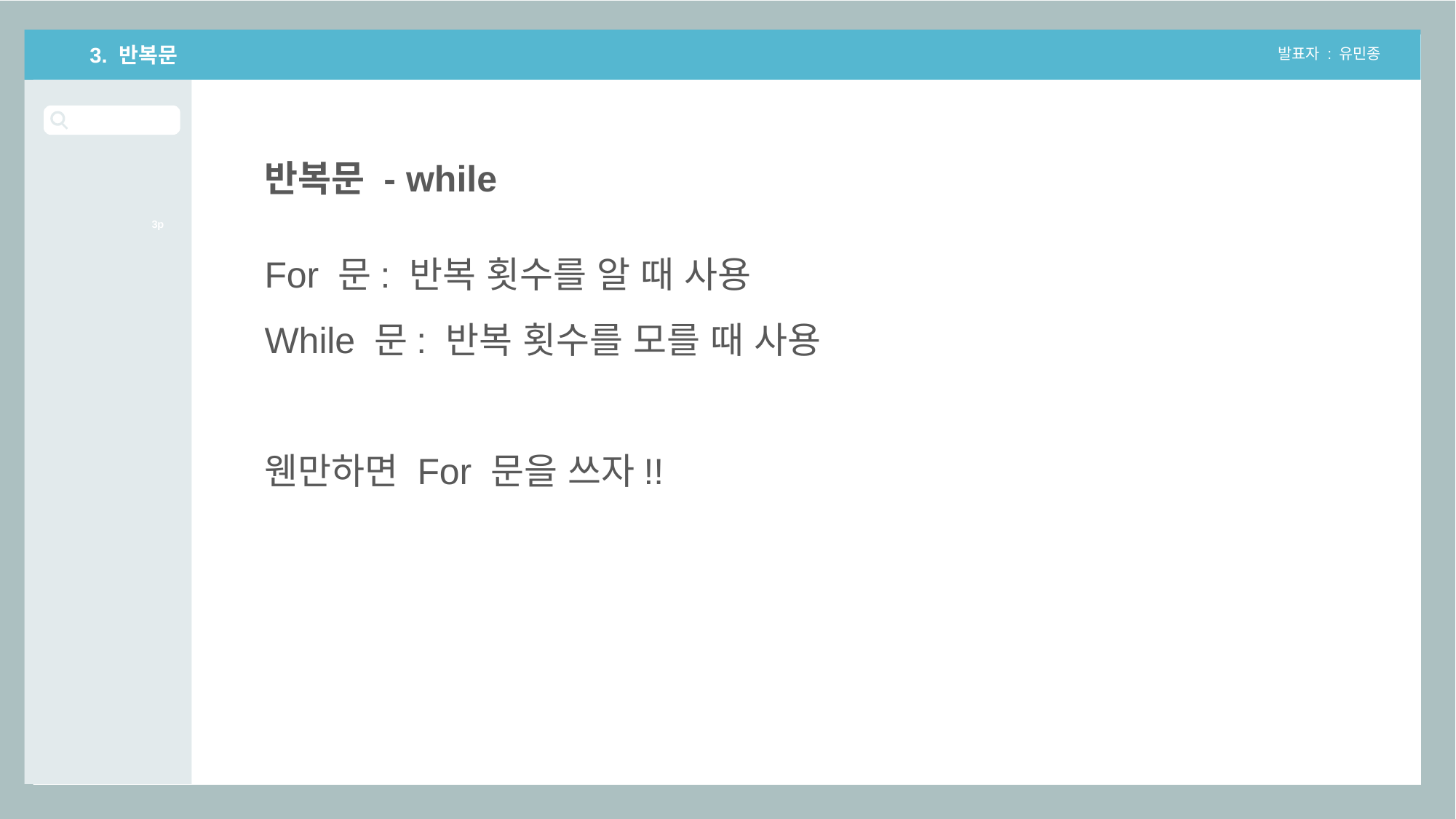

3. 반복문
발표자 : 유민종

반복문 - while
3p
For 문: 반복 횟수를 알 때 사용
While 문: 반복 횟수를 모를 때 사용

웬만하면 For 문을 쓰자!!